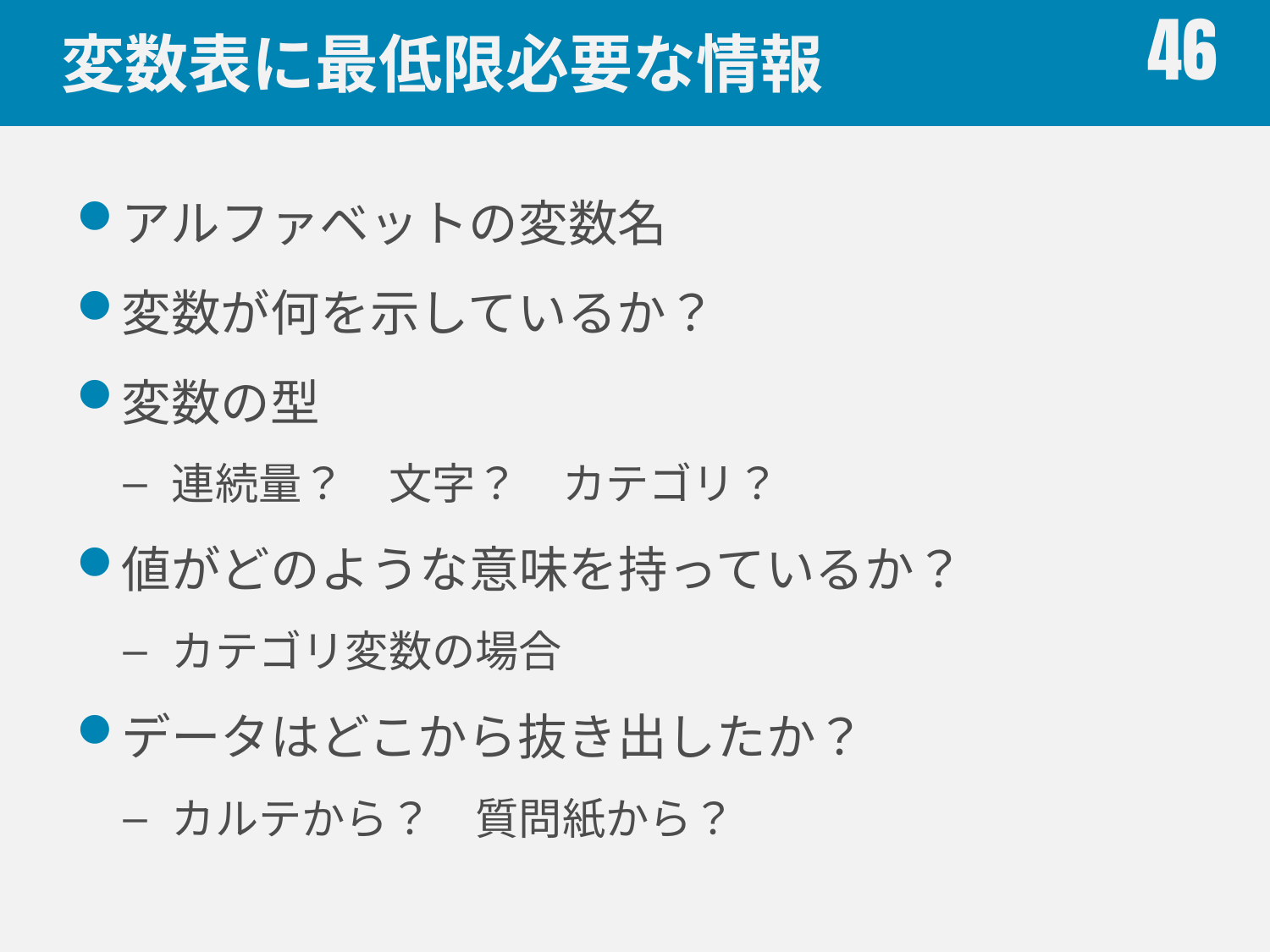

# 変数表に最低限必要な情報
 46
アルファベットの変数名
変数が何を示しているか？
変数の型
連続量？　文字？　カテゴリ？
値がどのような意味を持っているか？
カテゴリ変数の場合
データはどこから抜き出したか？
カルテから？　質問紙から？